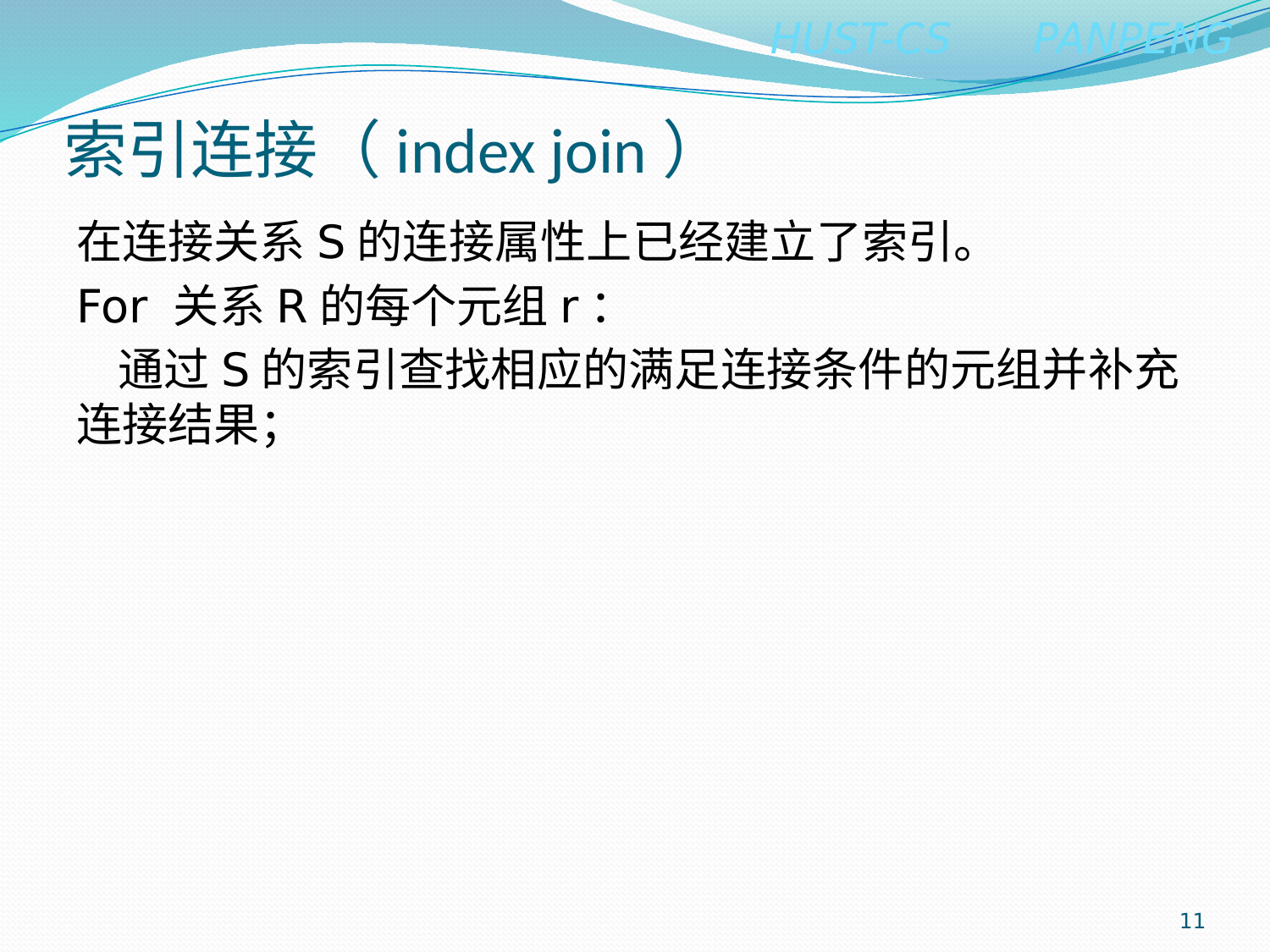

# 索引连接（index join）
在连接关系S的连接属性上已经建立了索引。
For 关系R的每个元组r：
   通过S的索引查找相应的满足连接条件的元组并补充连接结果；
11